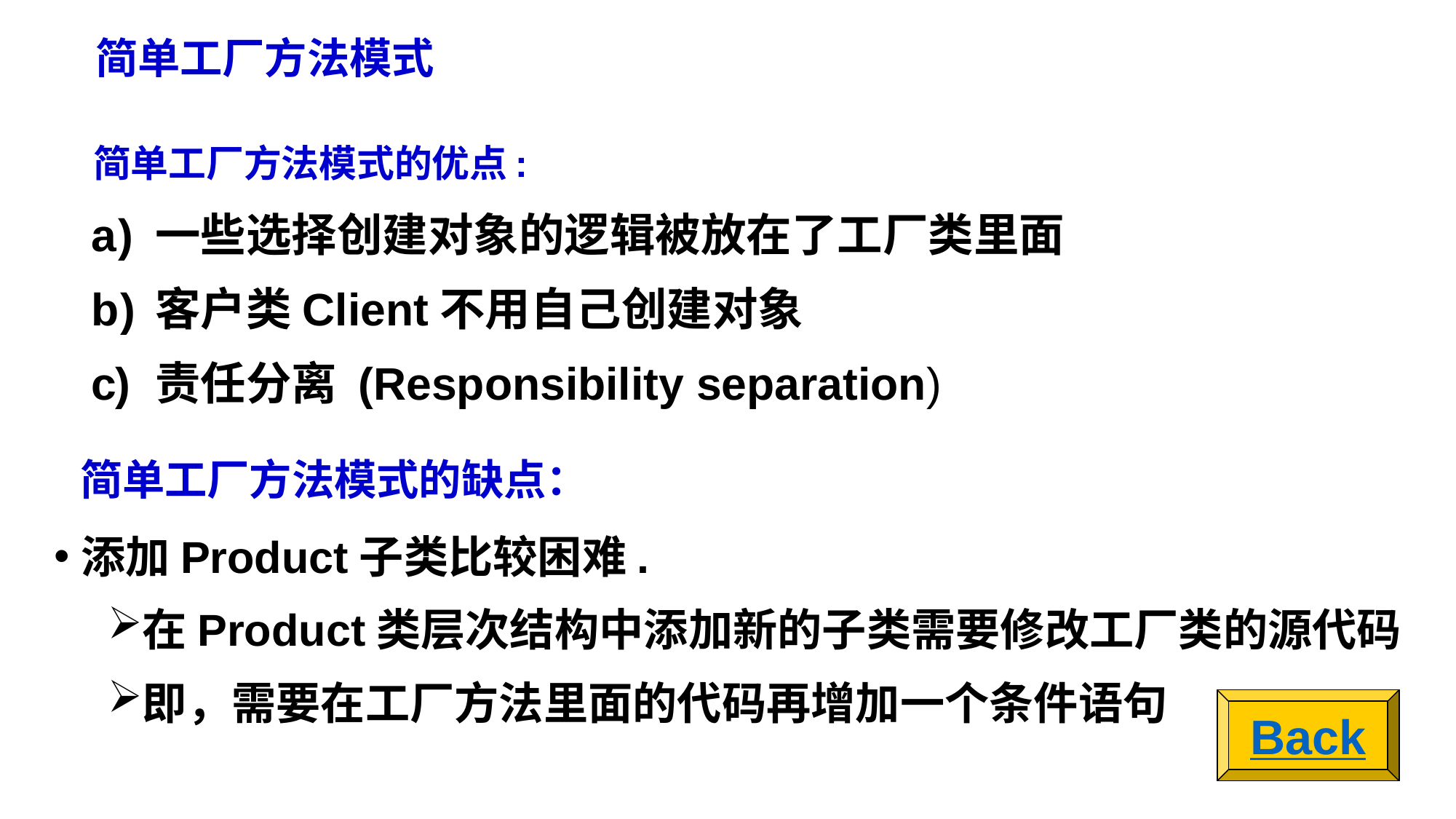

简单工厂方法模式
# 简单工厂方法模式的优点:
一些选择创建对象的逻辑被放在了工厂类里面
客户类Client不用自己创建对象
责任分离 (Responsibility separation)
简单工厂方法模式的缺点：
添加Product子类比较困难.
在Product类层次结构中添加新的子类需要修改工厂类的源代码
即，需要在工厂方法里面的代码再增加一个条件语句
Back
26